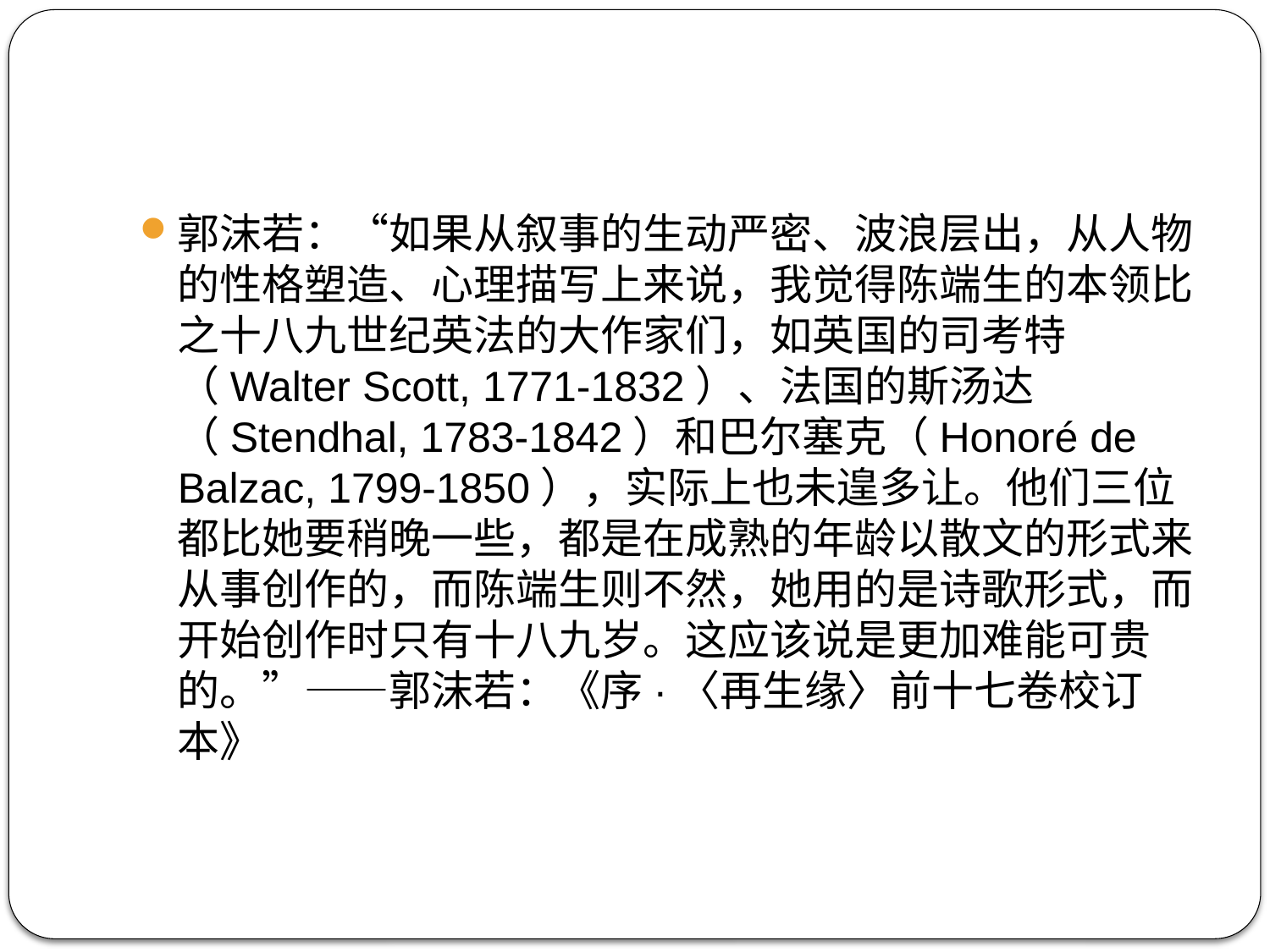

#
郭沫若：“如果从叙事的生动严密、波浪层出，从人物的性格塑造、心理描写上来说，我觉得陈端生的本领比之十八九世纪英法的大作家们，如英国的司考特（Walter Scott, 1771-1832）、法国的斯汤达（Stendhal, 1783-1842）和巴尔塞克（Honoré de Balzac, 1799-1850），实际上也未遑多让。他们三位都比她要稍晚一些，都是在成熟的年龄以散文的形式来从事创作的，而陈端生则不然，她用的是诗歌形式，而开始创作时只有十八九岁。这应该说是更加难能可贵的。”——郭沫若：《序·〈再生缘〉前十七卷校订本》